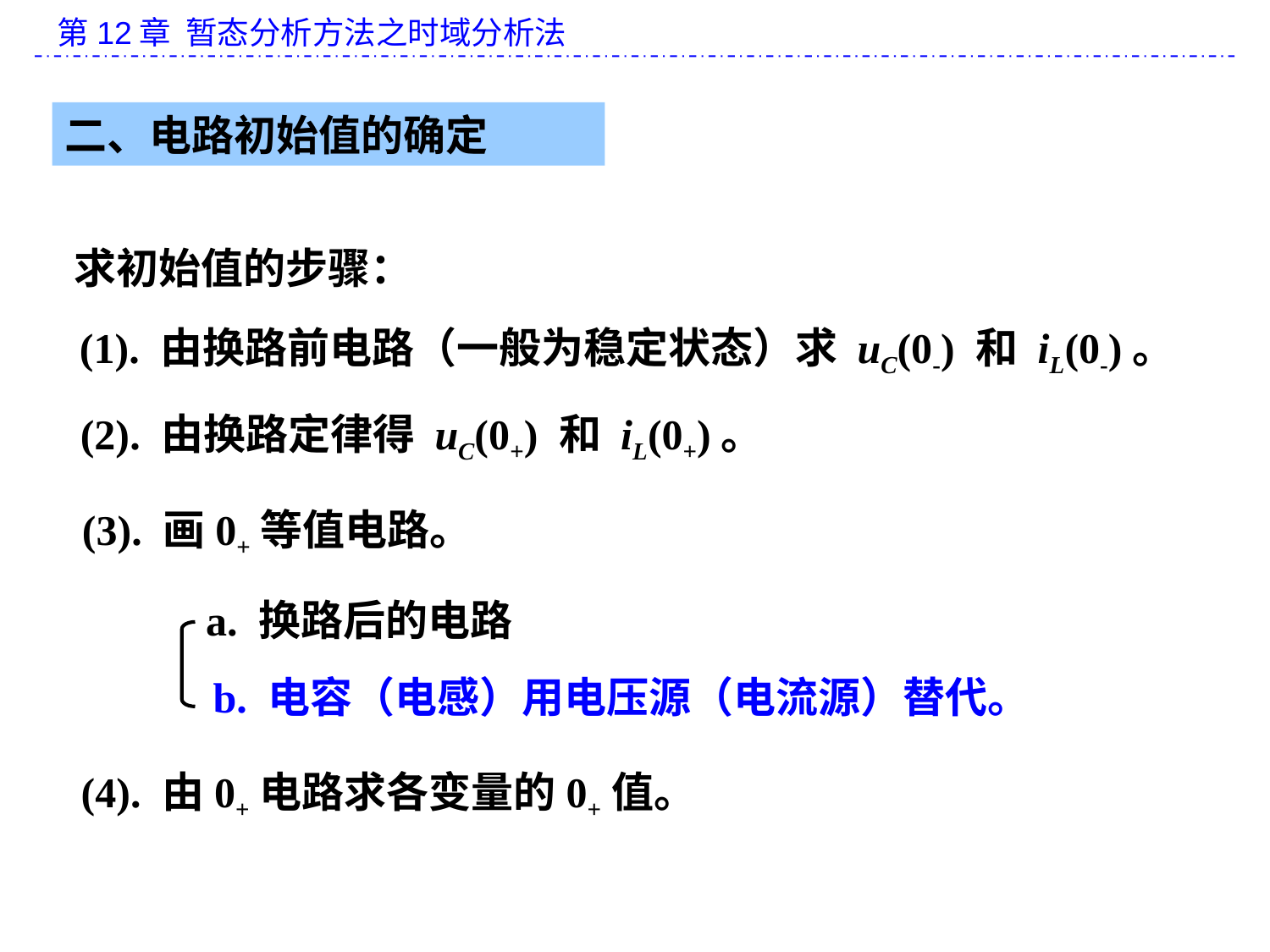

二、电路初始值的确定
求初始值的步骤：
(1). 由换路前电路（一般为稳定状态）求 uC(0-) 和 iL(0-)。
(2). 由换路定律得 uC(0+) 和 iL(0+)。
(3). 画0+等值电路。
a. 换路后的电路

b. 电容（电感）用电压源（电流源）替代。
(4). 由0+电路求各变量的0+值。